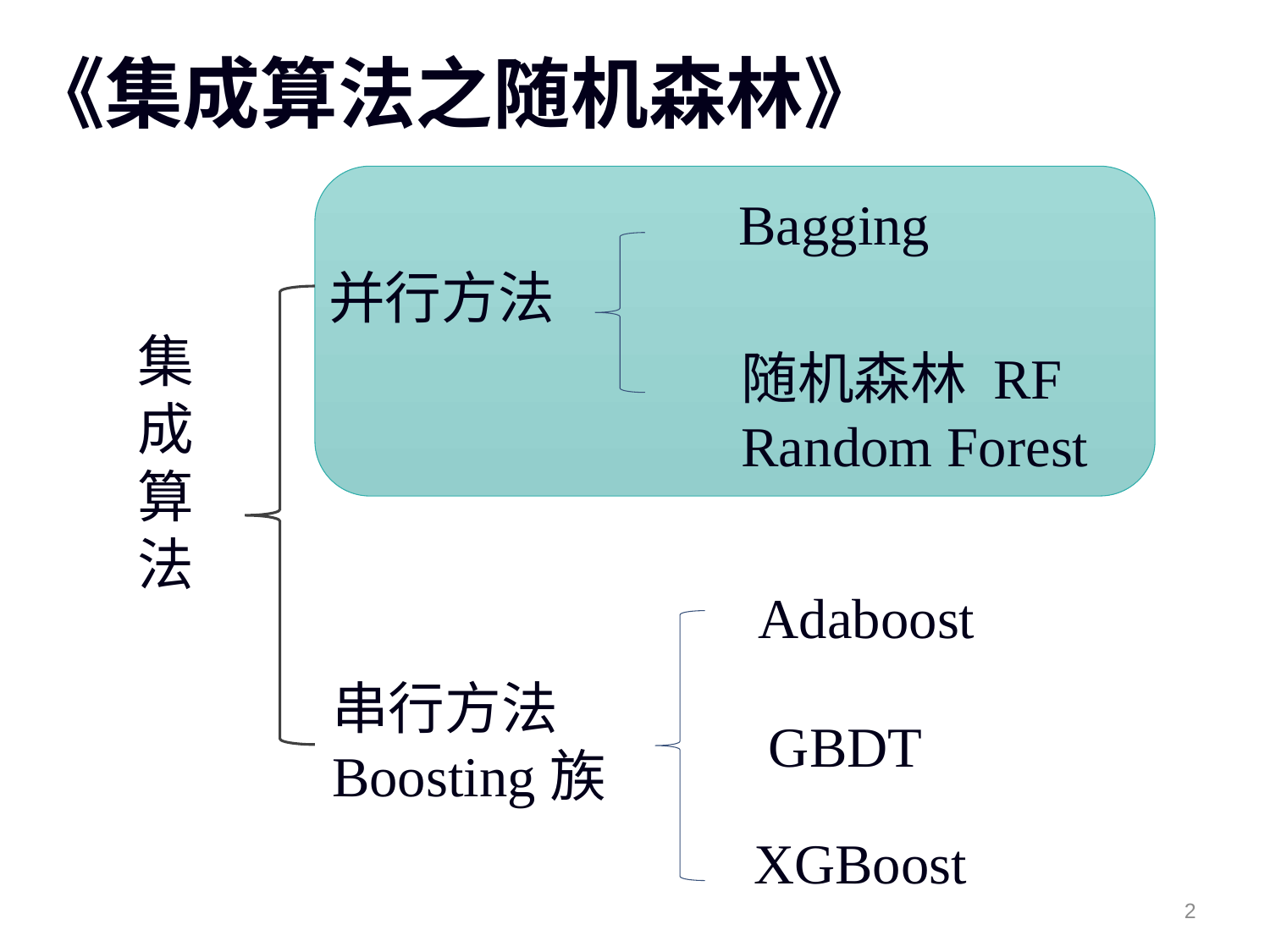

# 《集成算法之随机森林》

Bagging

并行方法

集
成
算
法
随机森林 RF
Random Forest
Adaboost

串行方法
Boosting族
GBDT
XGBoost